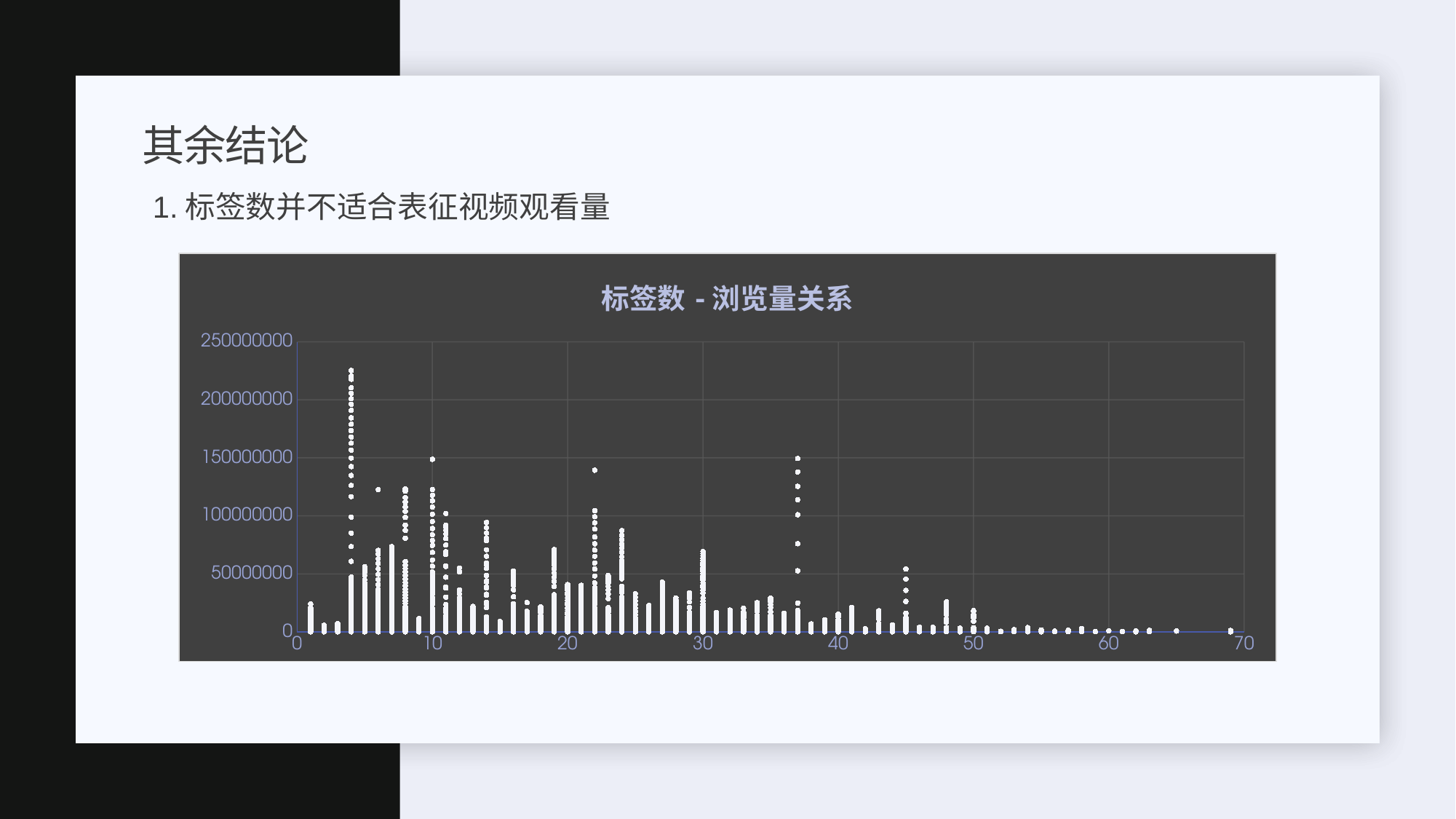

# 其余结论
1.标签数并不适合表征视频观看量

### Chart: 标签数-浏览量关系

| Category | views |
|---|---|